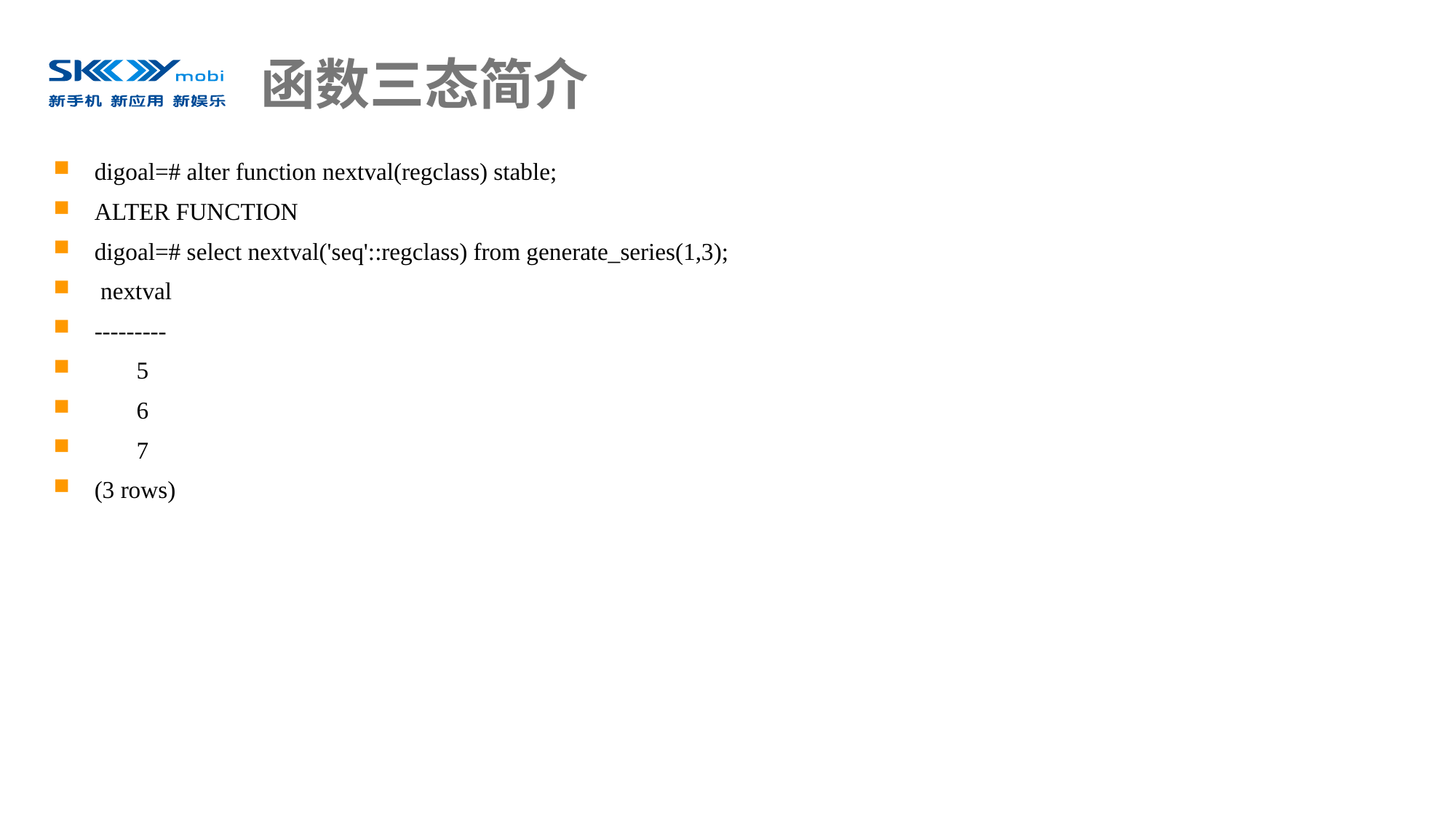

# 函数三态简介
digoal=# alter function nextval(regclass) stable;
ALTER FUNCTION
digoal=# select nextval('seq'::regclass) from generate_series(1,3);
 nextval
---------
       5
       6
       7
(3 rows)